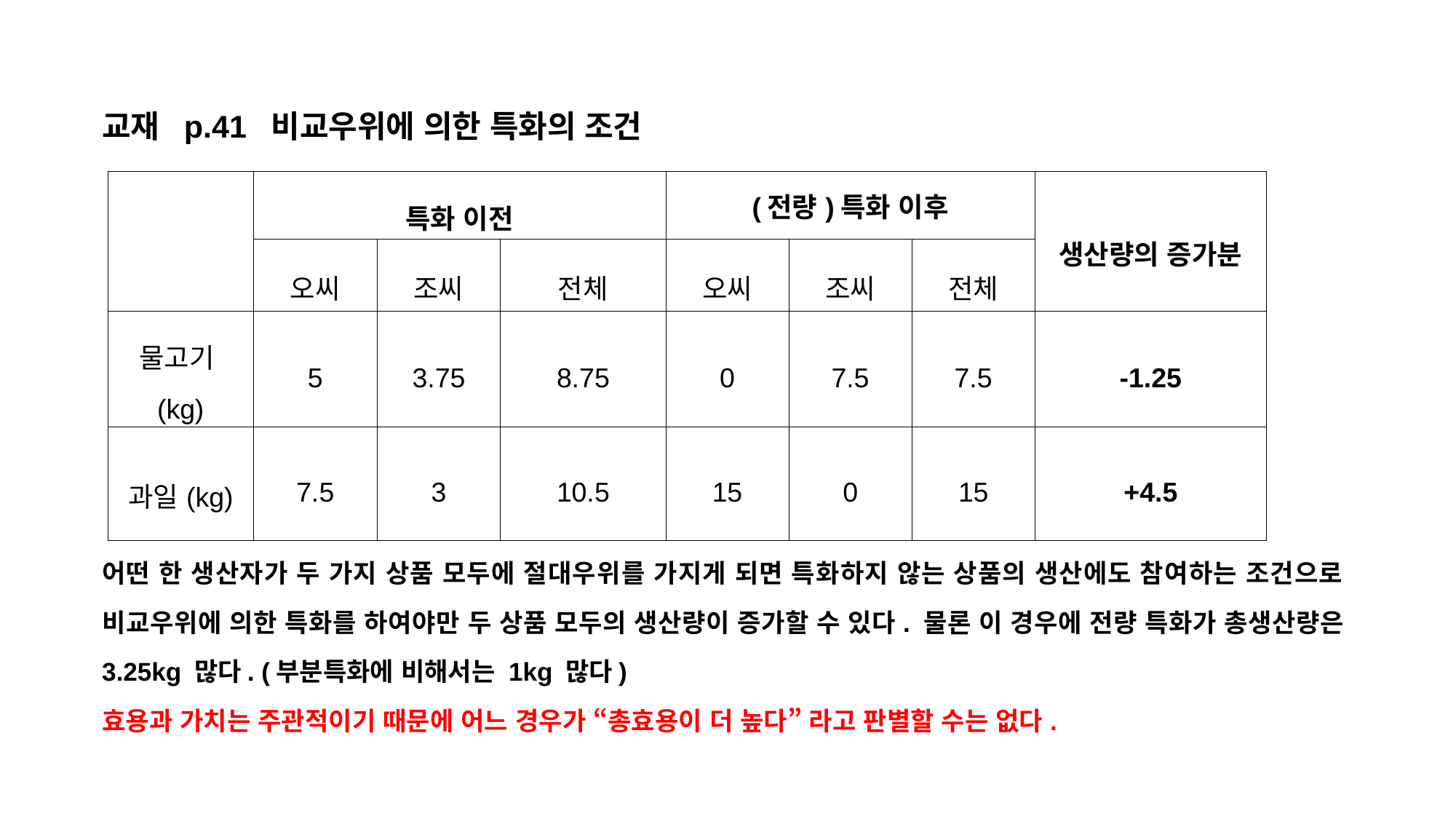

교재  p.41  비교우위에 의한 특화의 조건

어떤 한 생산자가 두 가지 상품 모두에 절대우위를 가지게 되면 특화하지 않는 상품의 생산에도 참여하는 조건으로 비교우위에 의한 특화를 하여야만 두 상품 모두의 생산량이 증가할 수 있다. 물론 이 경우에 전량 특화가 총생산량은 3.25kg 많다. (부분특화에 비해서는 1kg 많다)
효용과 가치는 주관적이기 때문에 어느 경우가 “총효용이 더 높다” 라고 판별할 수는 없다.
|  | 특화 이전 |  |  | (전량)특화 이후 |  |  | 생산량의 증가분 |
| --- | --- | --- | --- | --- | --- | --- | --- |
|  | 오씨 | 조씨 | 전체 | 오씨 | 조씨 | 전체 |  |
| 물고기(kg) | 5 | 3.75 | 8.75 | 0 | 7.5 | 7.5 | -1.25 |
| 과일(kg) | 7.5 | 3 | 10.5 | 15 | 0 | 15 | +4.5 |